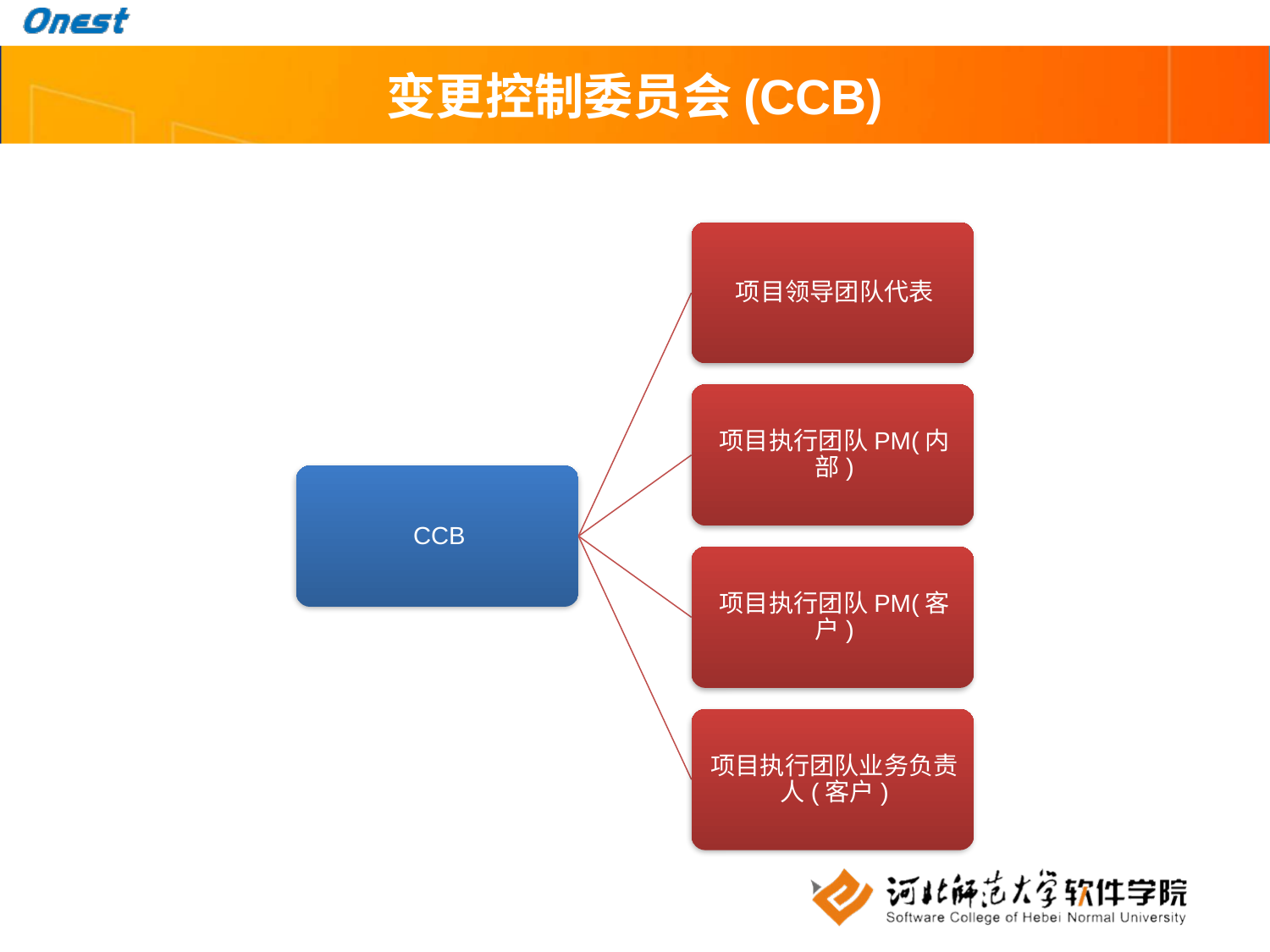

# 变更控制委员会(CCB)
CCB

项目领导团队代表

项目执行团队PM(内部)

项目执行团队PM(客户)

项目执行团队业务负责人(客户)